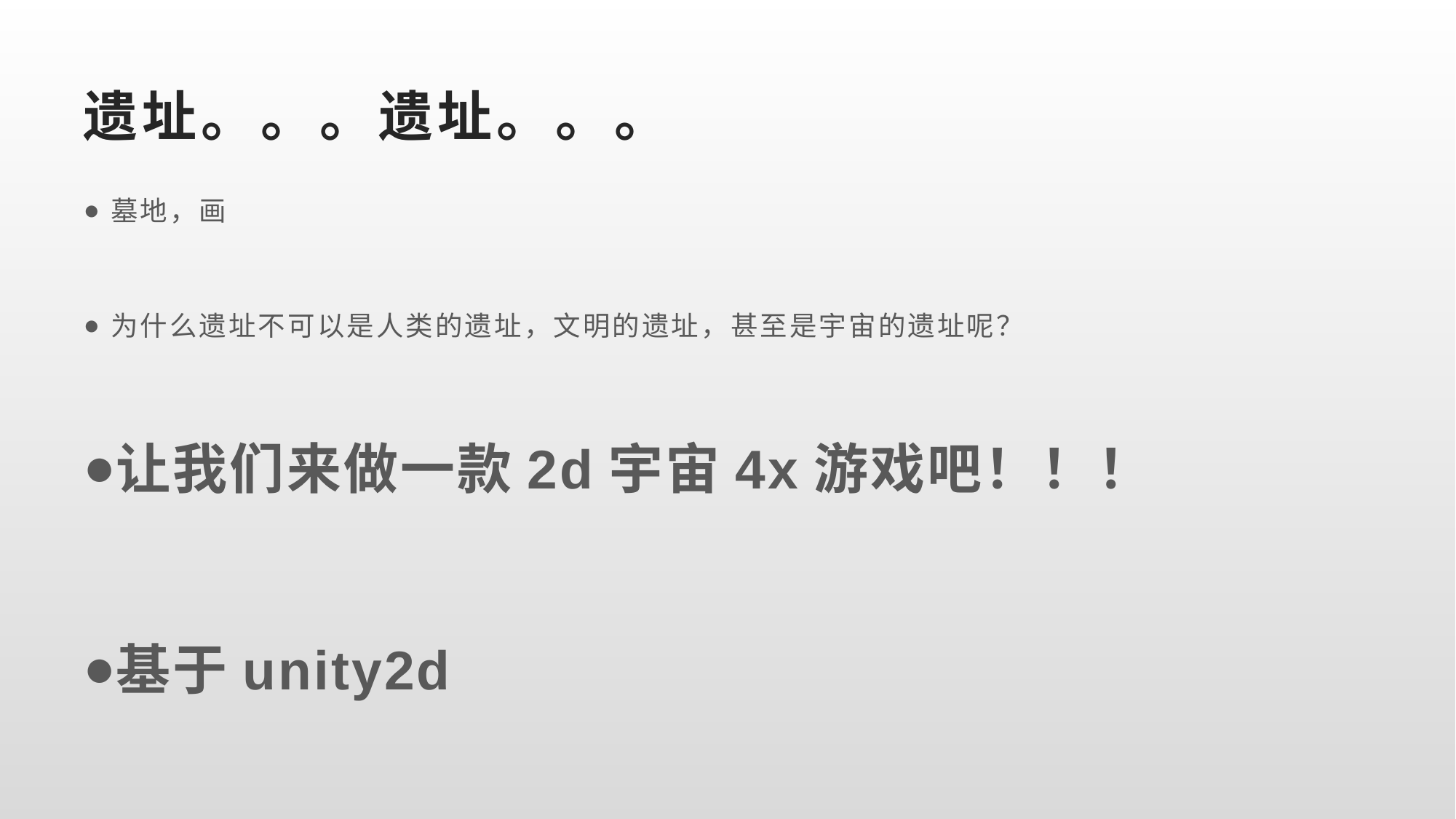

# 遗址。。。遗址。。。
墓地，画

为什么遗址不可以是人类的遗址，文明的遗址，甚至是宇宙的遗址呢？

让我们来做一款2d宇宙4x游戏吧！！！

基于unity2d